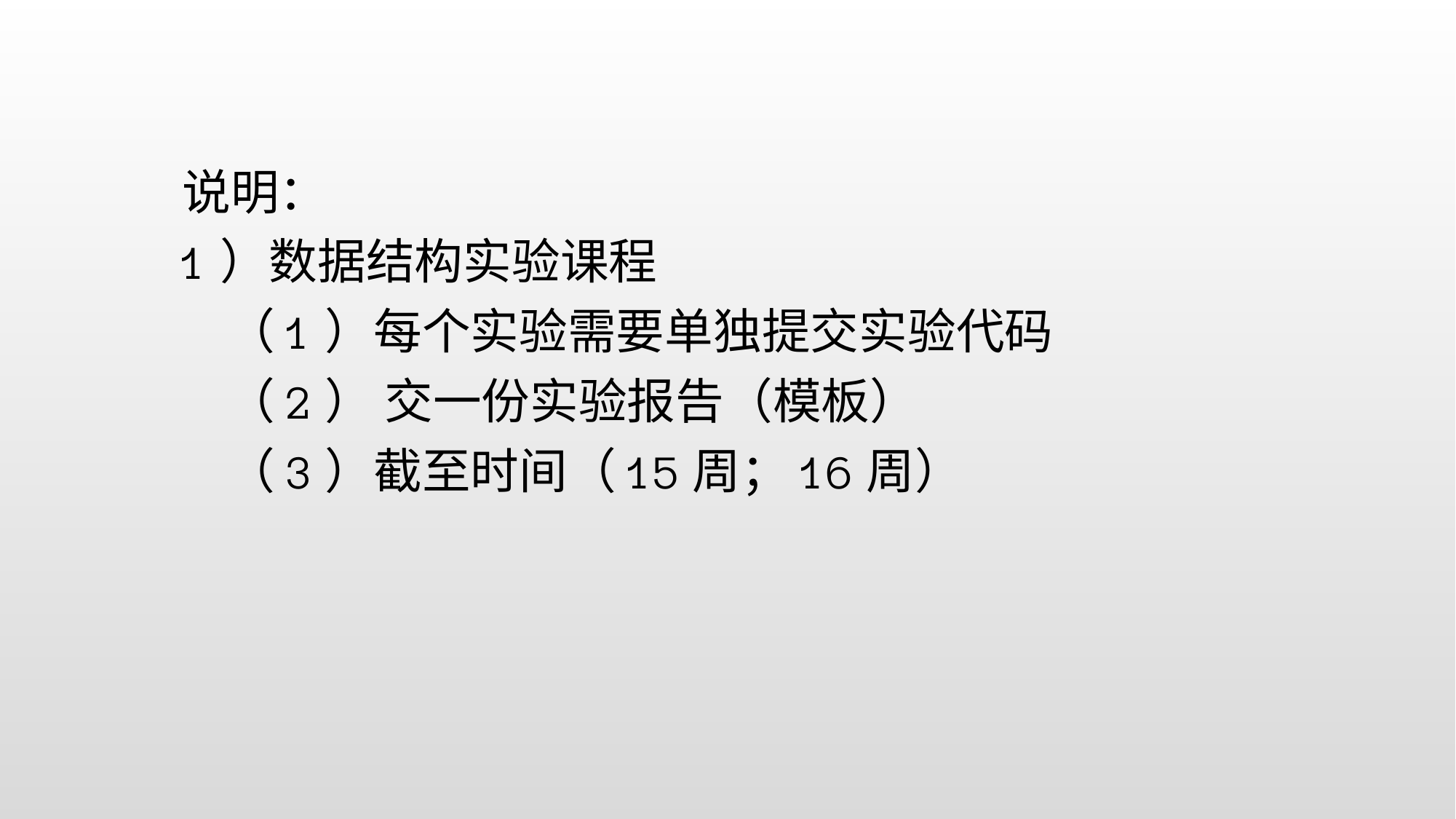

说明：
1）数据结构实验课程
   （1）每个实验需要单独提交实验代码
   （2） 交一份实验报告（模板）
   （3）截至时间（15周；16周）